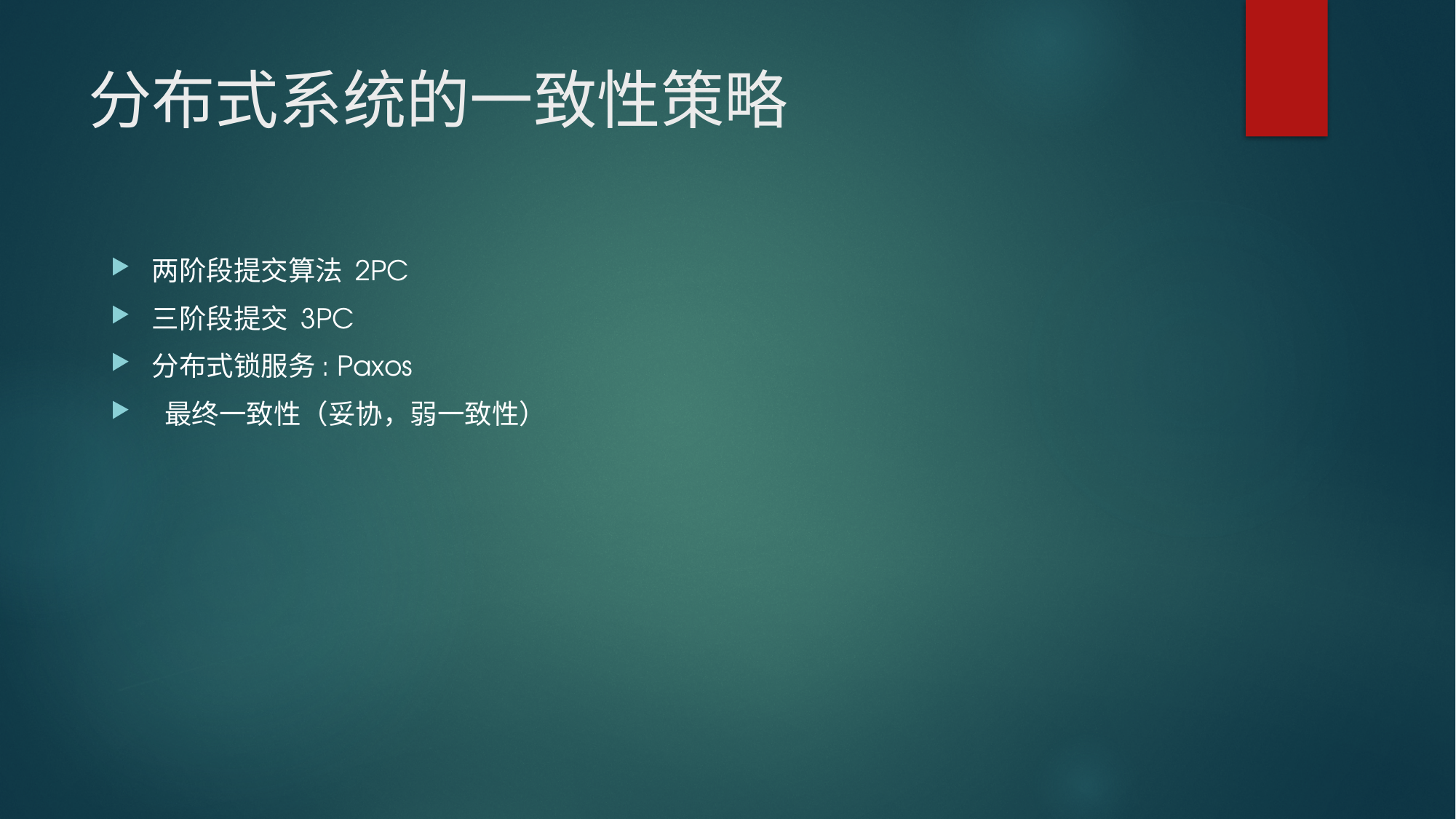

# 分布式系统的一致性策略
两阶段提交算法 2PC
三阶段提交 3PC
分布式锁服务: Paxos
 最终一致性（妥协，弱一致性）